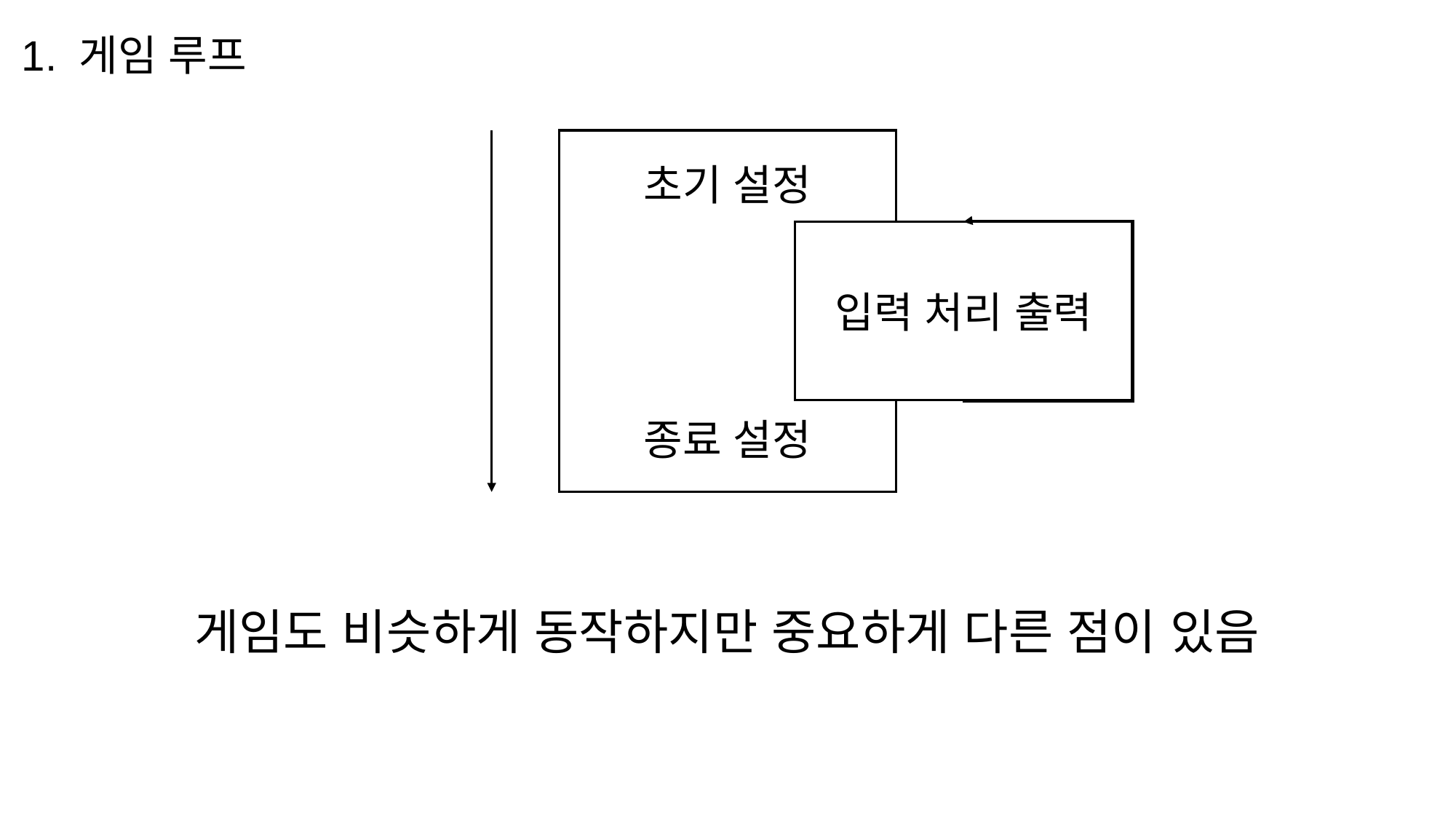

1. 게임 루프
초기 설정

종료 설정
입력 처리 출력
게임도 비슷하게 동작하지만 중요하게 다른 점이 있음